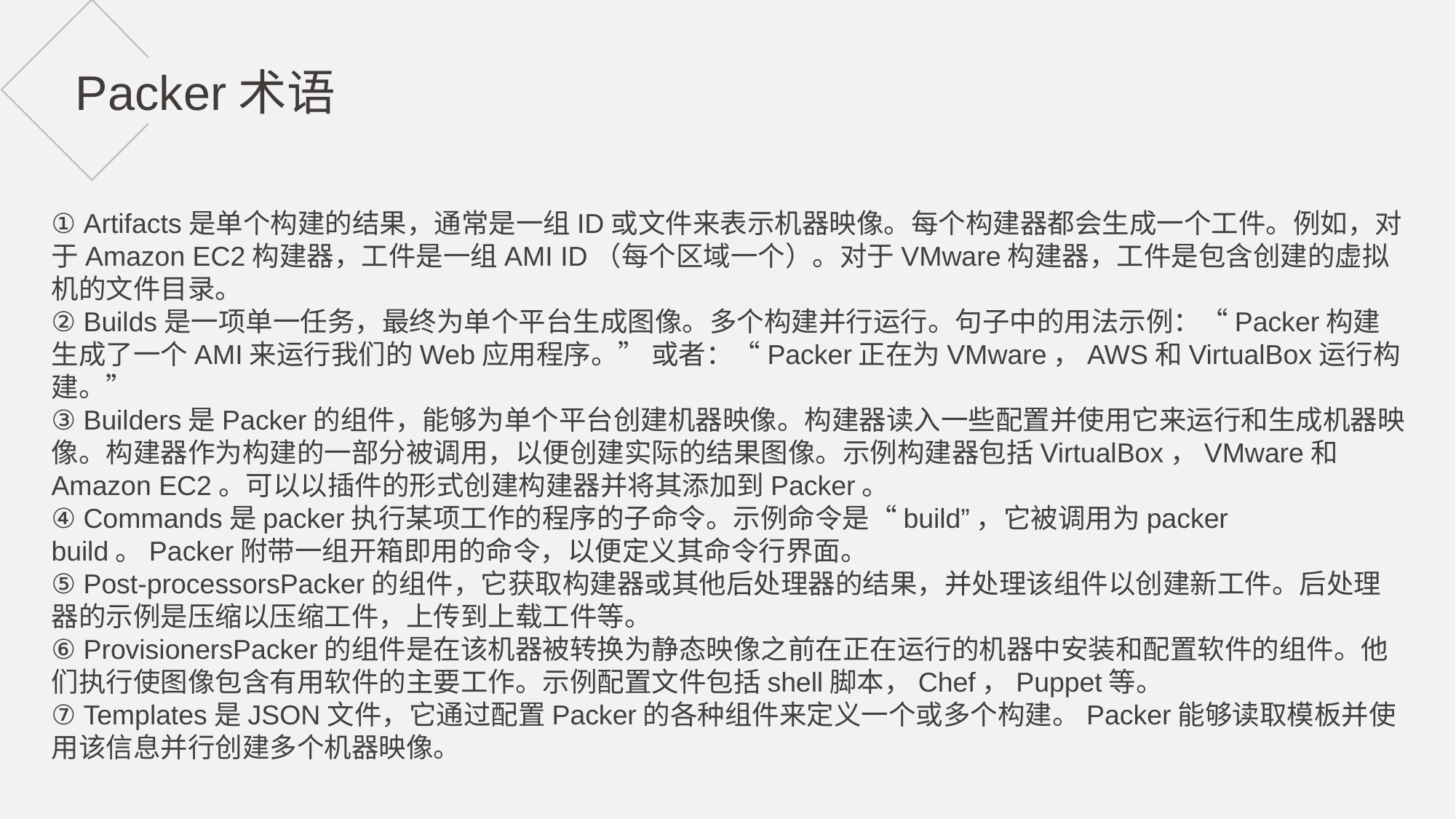

Packer术语
① Artifacts是单个构建的结果，通常是一组ID或文件来表示机器映像。每个构建器都会生成一个工件。例如，对于Amazon EC2构建器，工件是一组AMI ID（每个区域一个）。对于VMware构建器，工件是包含创建的虚拟机的文件目录。
② Builds是一项单一任务，最终为单个平台生成图像。多个构建并行运行。句子中的用法示例：“Packer构建生成了一个AMI来运行我们的Web应用程序。” 或者：“Packer正在为VMware，AWS和VirtualBox运行构建。”
③ Builders是Packer的组件，能够为单个平台创建机器映像。构建器读入一些配置并使用它来运行和生成机器映像。构建器作为构建的一部分被调用，以便创建实际的结果图像。示例构建器包括VirtualBox，VMware和Amazon EC2。可以以插件的形式创建构建器并将其添加到Packer。
④ Commands是packer执行某项工作的程序的子命令。示例命令是“build”，它被调用为packer build。Packer附带一组开箱即用的命令，以便定义其命令行界面。
⑤ Post-processorsPacker的组件，它获取构建器或其他后处理器的结果，并处理该组件以创建新工件。后处理器的示例是压缩以压缩工件，上传到上载工件等。
⑥ ProvisionersPacker的组件是在该机器被转换为静态映像之前在正在运行的机器中安装和配置软件的组件。他们执行使图像包含有用软件的主要工作。示例配置文件包括shell脚本，Chef，Puppet等。
⑦ Templates是JSON文件，它通过配置Packer的各种组件来定义一个或多个构建。Packer能够读取模板并使用该信息并行创建多个机器映像。